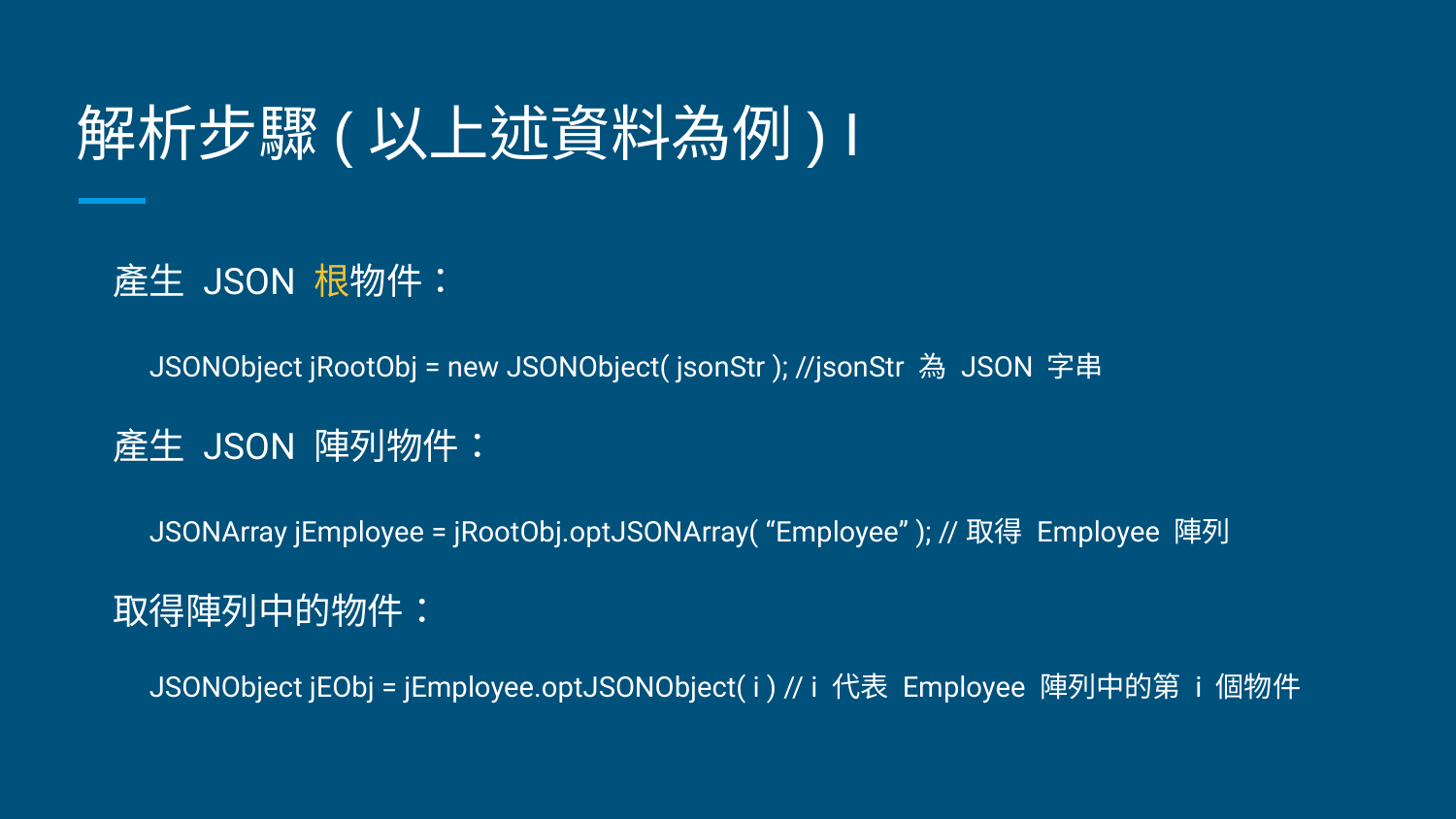

# 解析步驟(以上述資料為例) I
產生 JSON 根物件：
	JSONObject jRootObj = new JSONObject( jsonStr ); //jsonStr 為 JSON 字串
產生 JSON 陣列物件：
	JSONArray jEmployee = jRootObj.optJSONArray( “Employee” ); //取得 Employee 陣列
取得陣列中的物件：
	JSONObject jEObj = jEmployee.optJSONObject( i ) // i 代表 Employee 陣列中的第 i 個物件